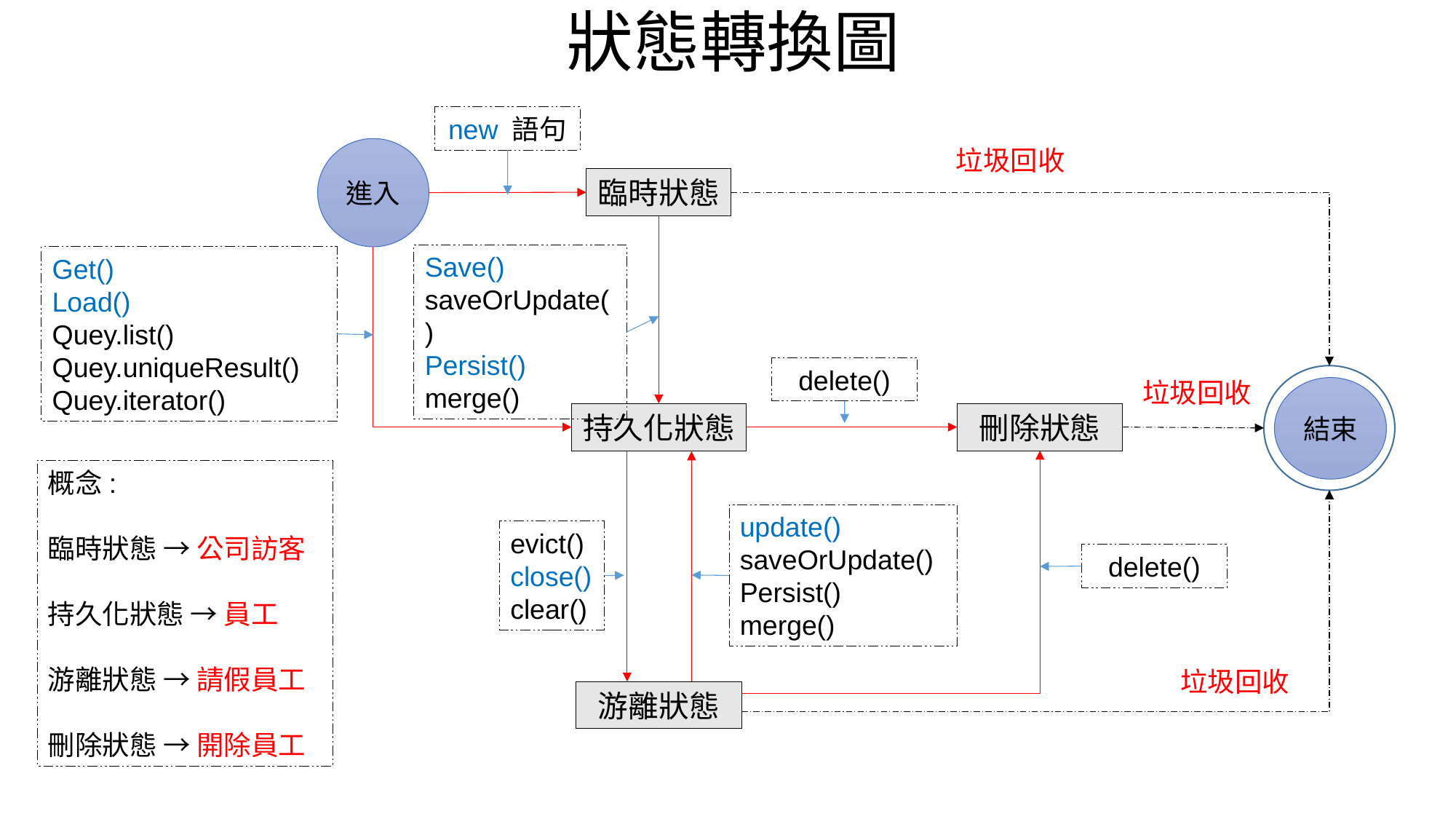

# 狀態轉換圖
new 語句
進入
垃圾回收
臨時狀態
Save()
saveOrUpdate()
Persist()
merge()
Get()
Load()
Quey.list()
Quey.uniqueResult()
Quey.iterator()
delete()

垃圾回收
結束
持久化狀態
刪除狀態
概念:

臨時狀態 → 公司訪客

持久化狀態 → 員工

游離狀態 → 請假員工

刪除狀態 → 開除員工
update()
saveOrUpdate()
Persist()
merge()
evict()
close()
clear()
delete()
垃圾回收
游離狀態